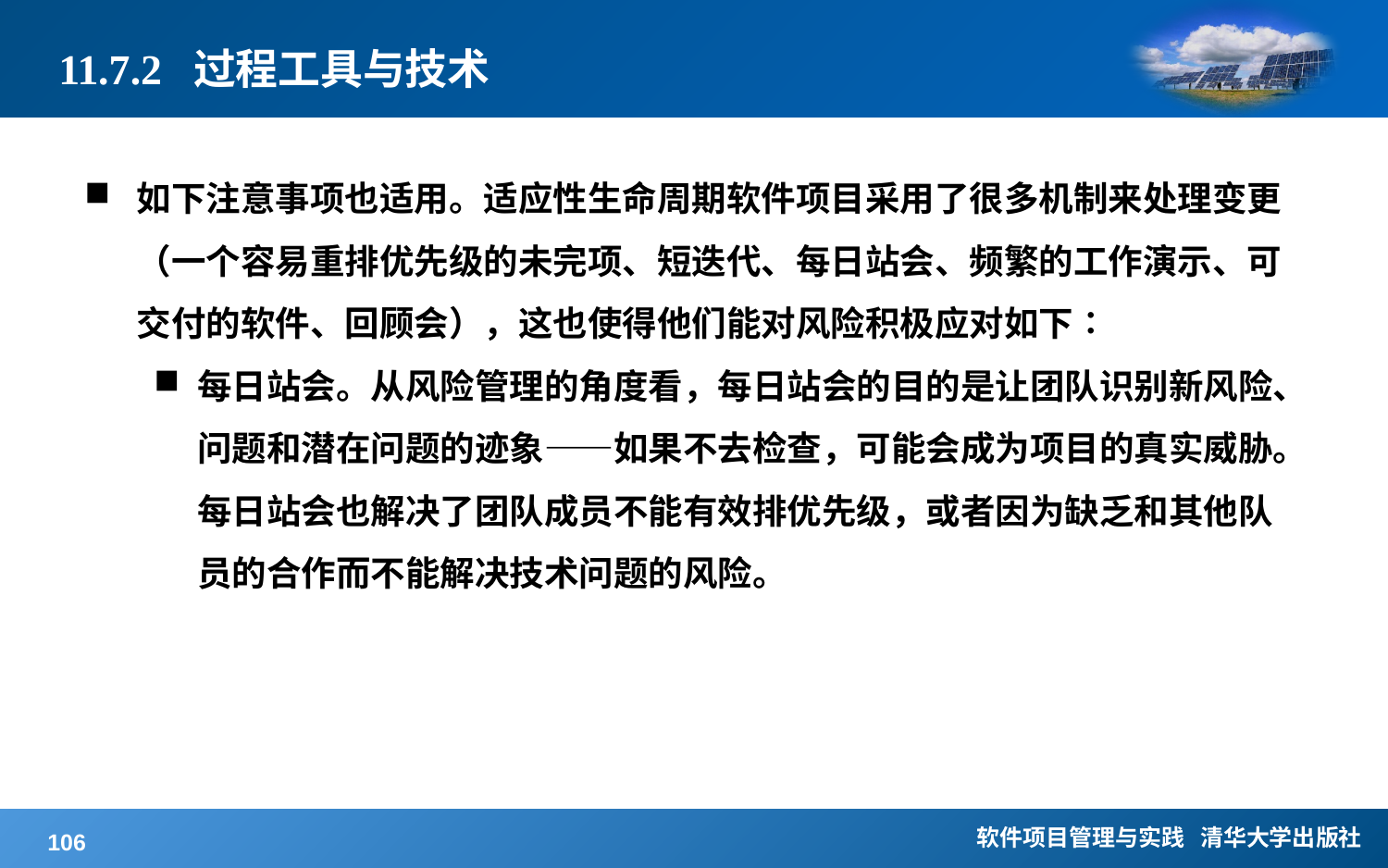

# 11.7.2  过程工具与技术
如下注意事项也适用。适应性生命周期软件项目采用了很多机制来处理变更（一个容易重排优先级的未完项、短迭代、每日站会、频繁的工作演示、可交付的软件、回顾会），这也使得他们能对风险积极应对如下∶
每日站会。从风险管理的角度看，每日站会的目的是让团队识别新风险、问题和潜在问题的迹象――如果不去检查，可能会成为项目的真实威胁。每日站会也解决了团队成员不能有效排优先级，或者因为缺乏和其他队员的合作而不能解决技术问题的风险。